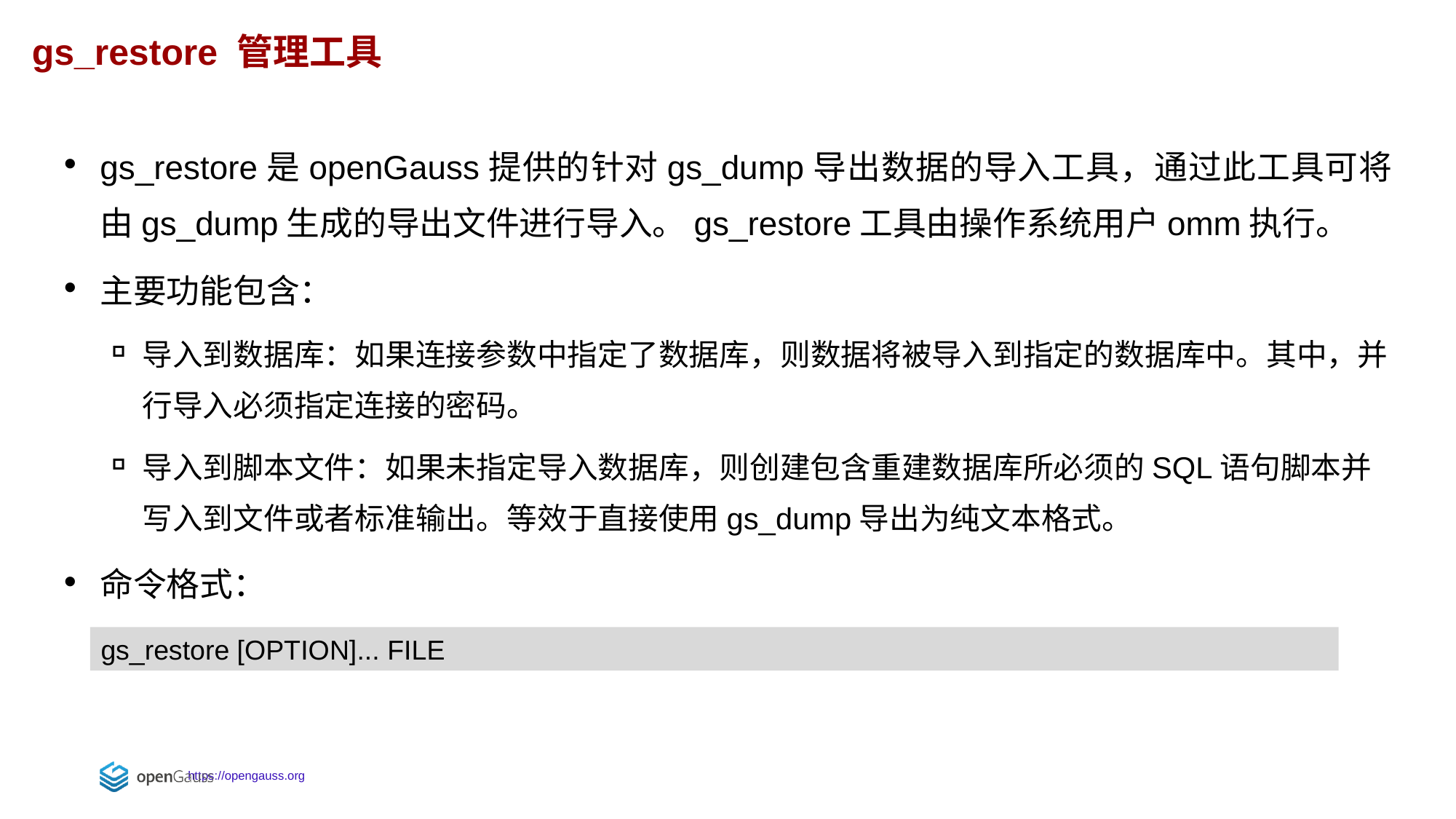

gs_restore 管理工具
gs_restore是openGauss提供的针对gs_dump导出数据的导入工具，通过此工具可将由gs_dump生成的导出文件进行导入。gs_restore工具由操作系统用户omm执行。
主要功能包含：
导入到数据库：如果连接参数中指定了数据库，则数据将被导入到指定的数据库中。其中，并行导入必须指定连接的密码。
导入到脚本文件：如果未指定导入数据库，则创建包含重建数据库所必须的SQL语句脚本并写入到文件或者标准输出。等效于直接使用gs_dump导出为纯文本格式。
命令格式：
gs_restore [OPTION]... FILE